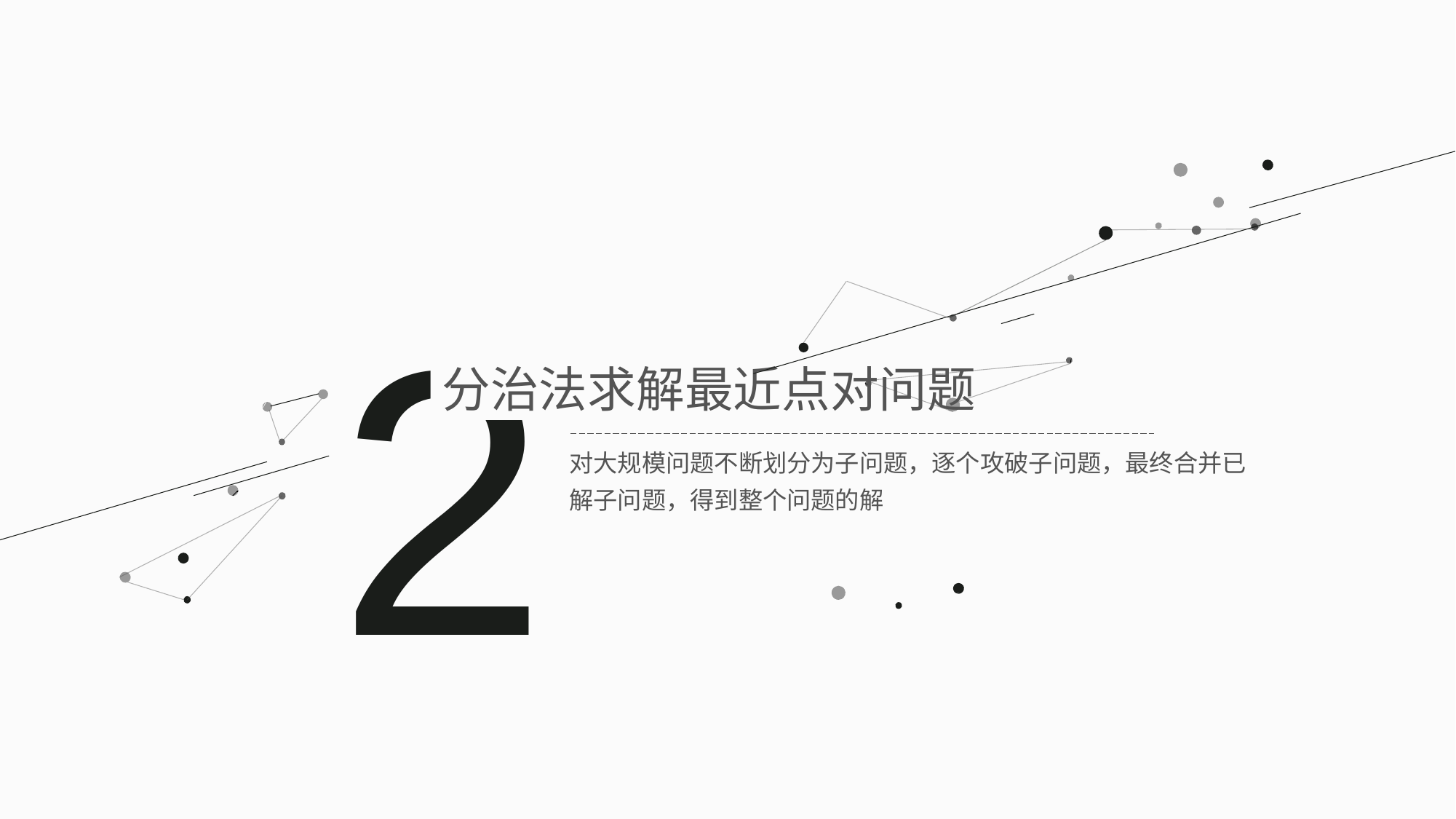

2

分治法求解最近点对问题

对大规模问题不断划分为子问题，逐个攻破子问题，最终合并已解子问题，得到整个问题的解